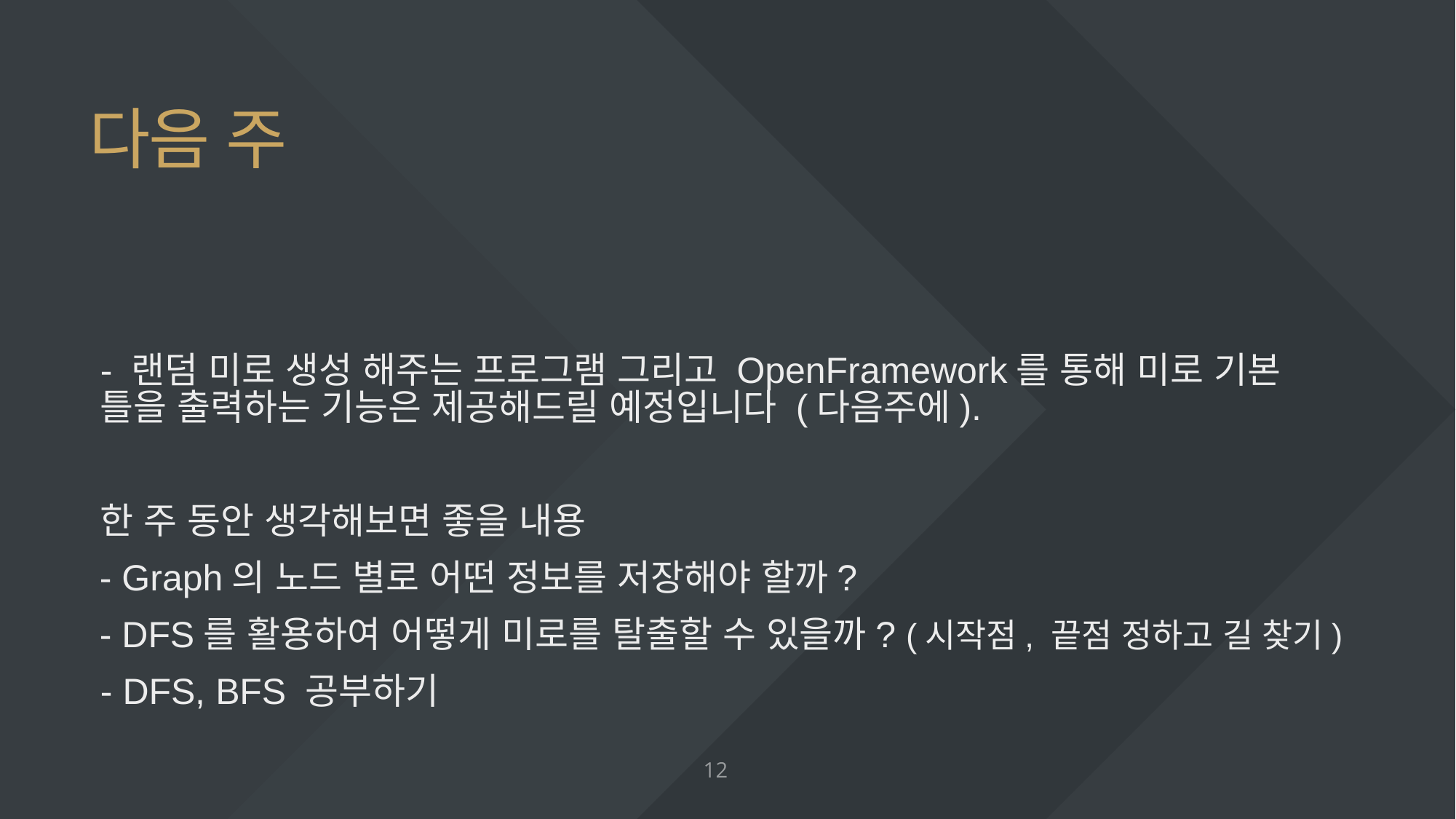

# 다음 주

- 랜덤 미로 생성 해주는 프로그램 그리고 OpenFramework를 통해 미로 기본 틀을 출력하는 기능은 제공해드릴 예정입니다 (다음주에).

한 주 동안 생각해보면 좋을 내용
 - Graph의 노드 별로 어떤 정보를 저장해야 할까?
 - DFS를 활용하여 어떻게 미로를 탈출할 수 있을까? (시작점, 끝점 정하고 길 찾기)
- DFS, BFS 공부하기
12